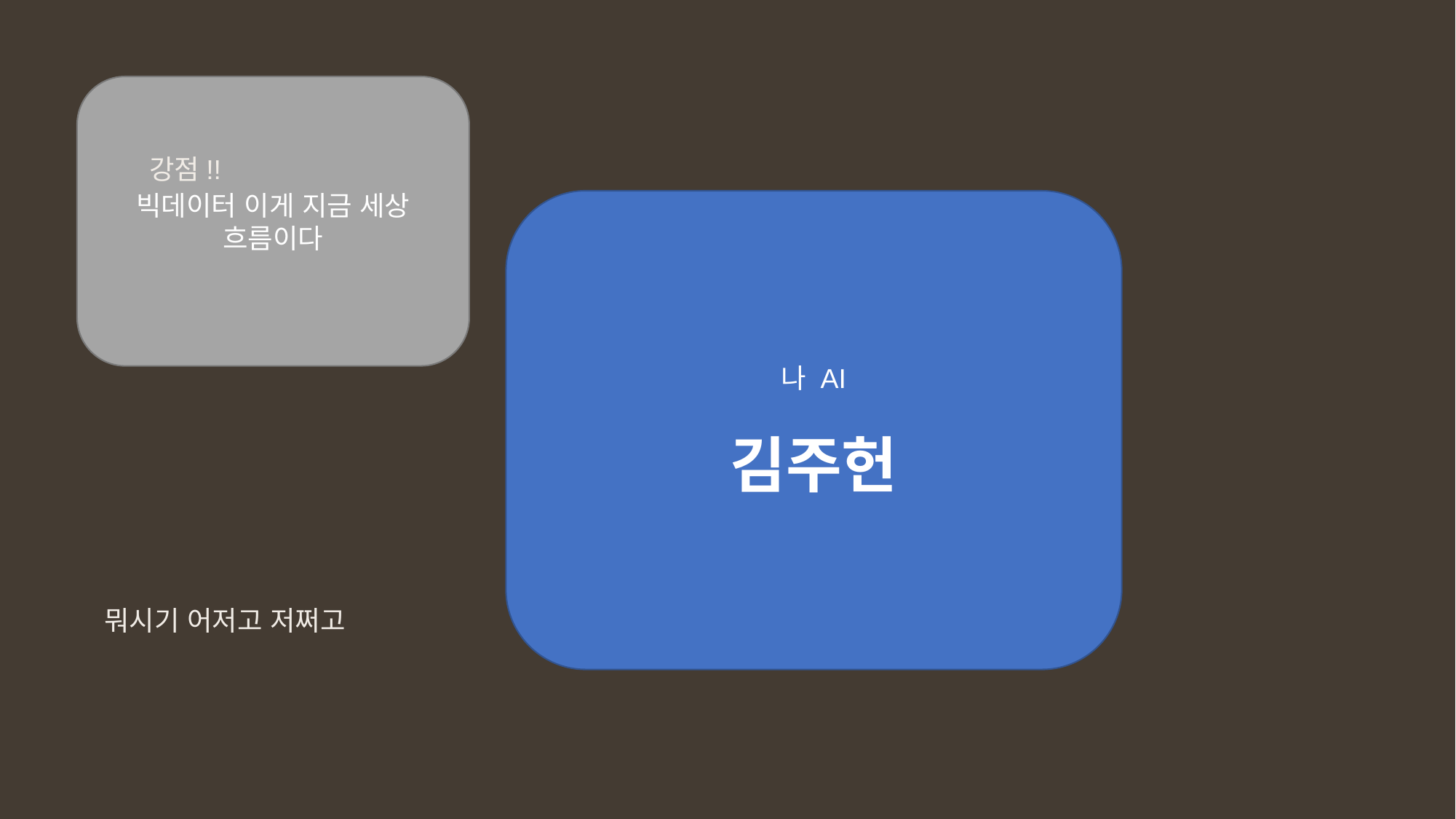

빅데이터 이게 지금 세상 흐름이다
강점!!
나 AI

김주헌
뭐시기 어저고 저쩌고